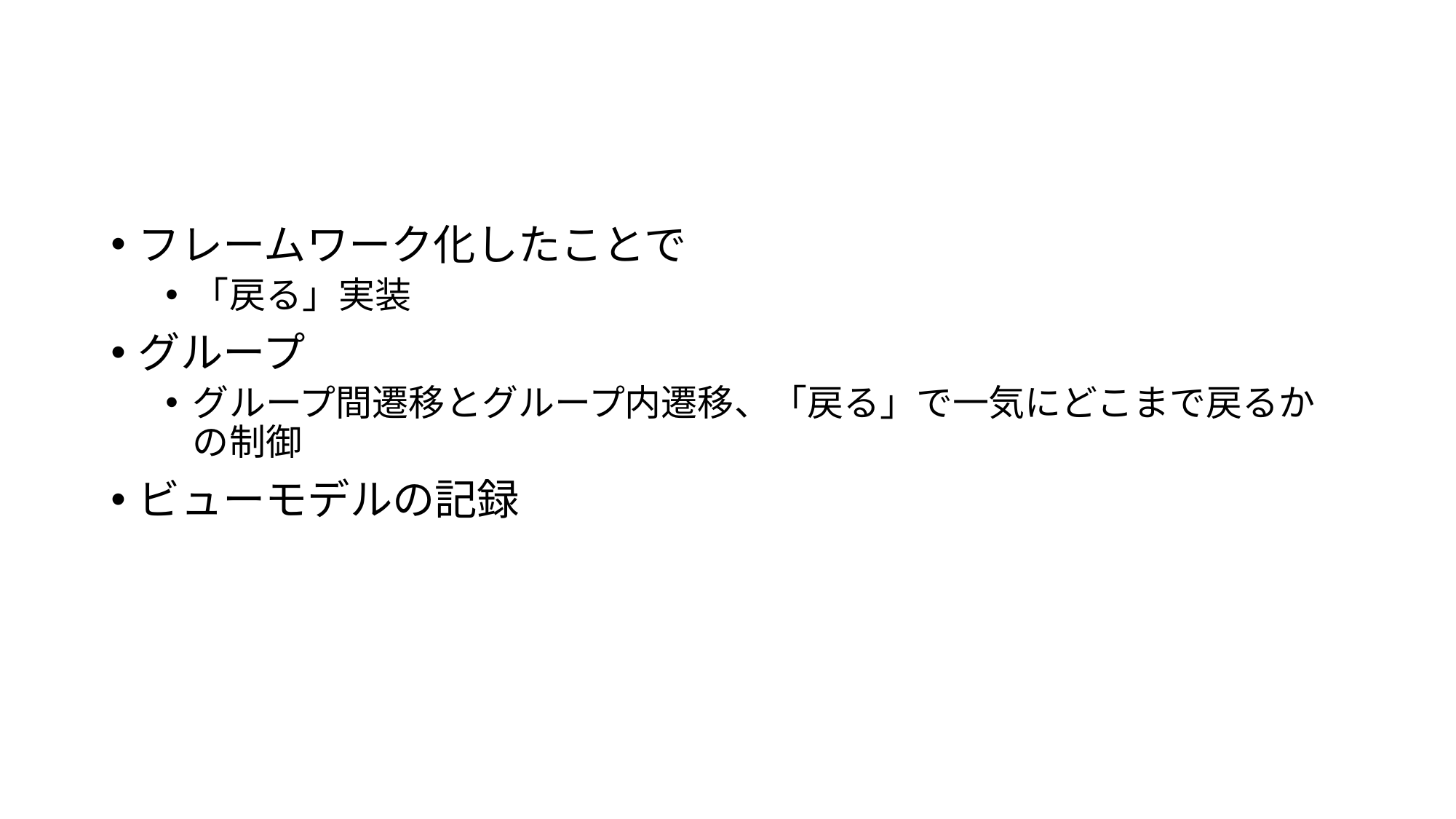

#
フレームワーク化したことで
「戻る」実装
グループ
グループ間遷移とグループ内遷移、「戻る」で一気にどこまで戻るかの制御
ビューモデルの記録